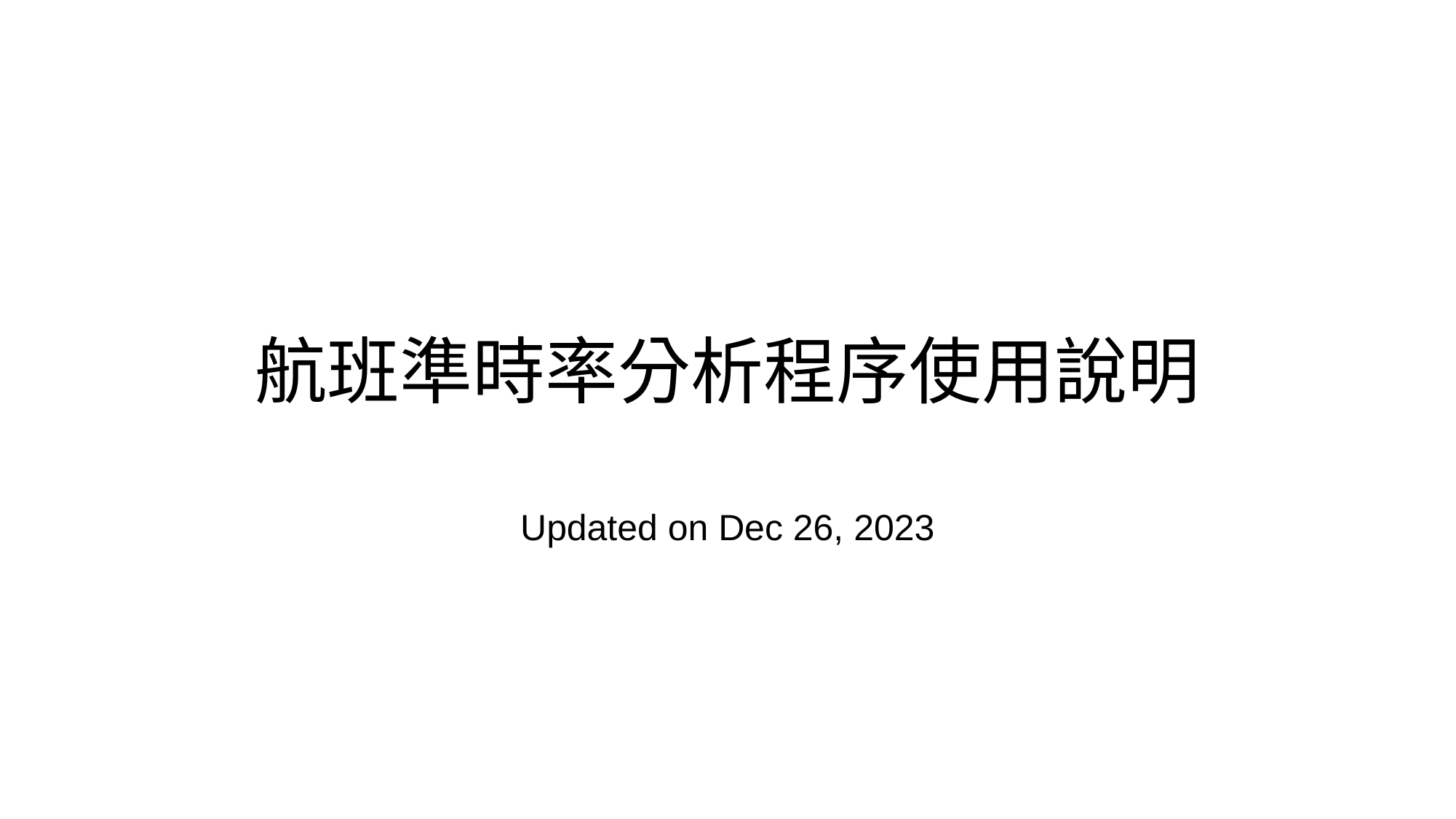

# 航班準時率分析程序使用說明
Updated on Dec 26, 2023